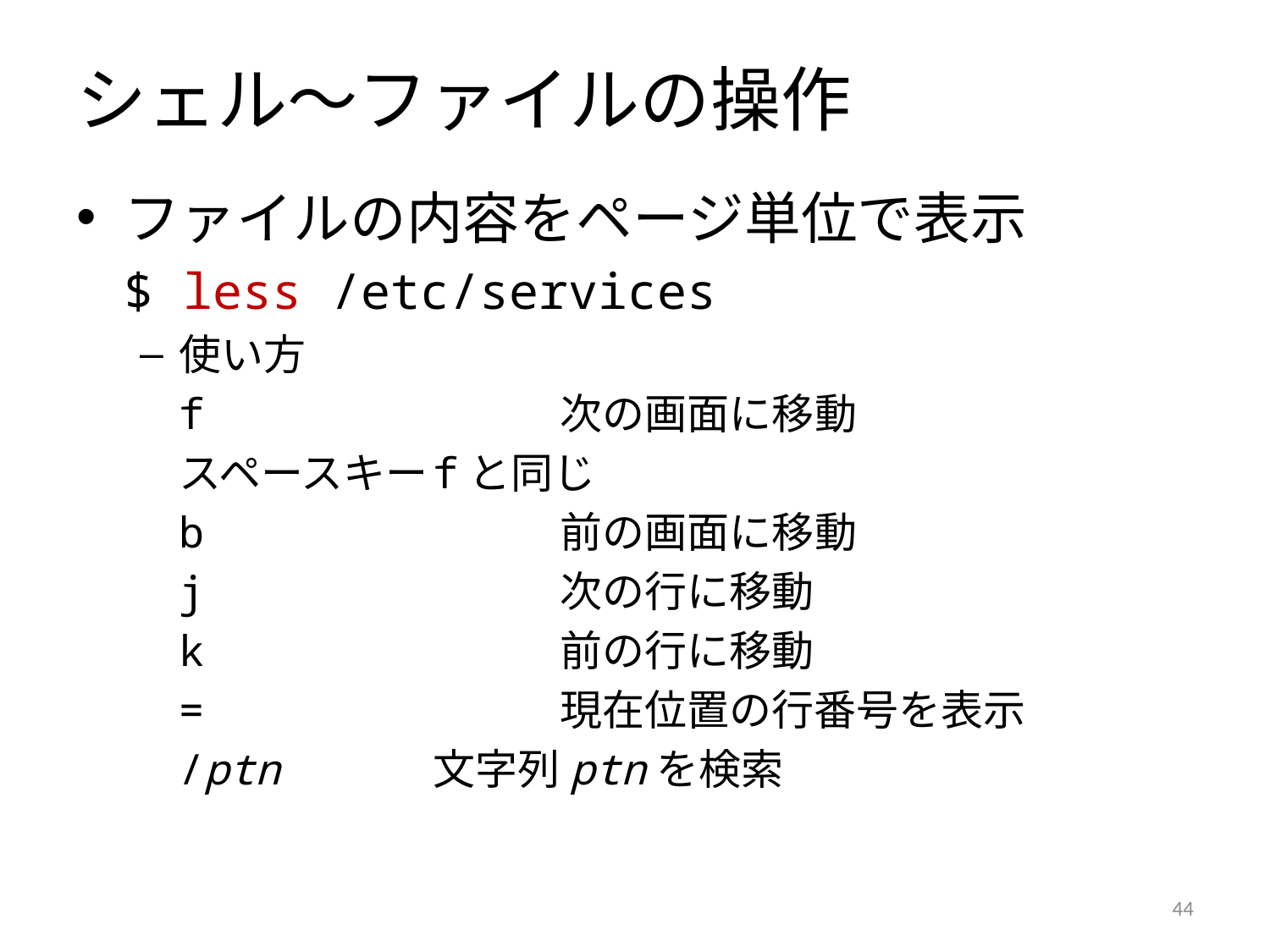

# シェル～ファイルの操作
ファイルの内容をページ単位で表示
	$ less /etc/services
使い方
	f			次の画面に移動
	スペースキー	fと同じ
	b			前の画面に移動
	j			次の行に移動
	k			前の行に移動
	=			現在位置の行番号を表示
	/ptn		文字列ptnを検索

44